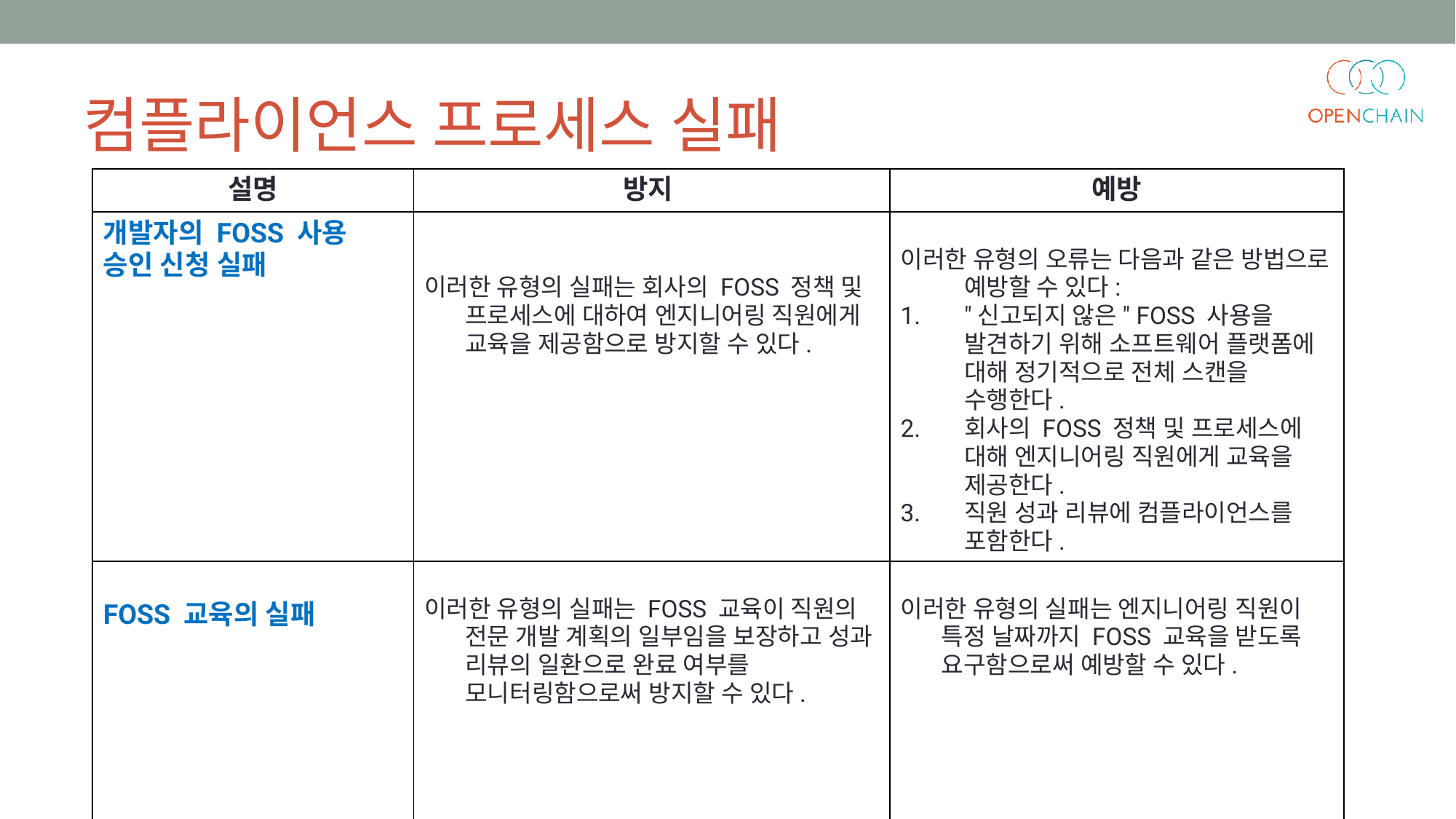

# 컴플라이언스 프로세스 실패
| 설명 | 방지 | 예방 |
| --- | --- | --- |
| 개발자의 FOSS 사용 승인 신청 실패 | 이러한 유형의 실패는 회사의 FOSS 정책 및 프로세스에 대하여 엔지니어링 직원에게 교육을 제공함으로 방지할 수 있다. | 이러한 유형의 오류는 다음과 같은 방법으로 예방할 수 있다: "신고되지 않은" FOSS 사용을 발견하기 위해 소프트웨어 플랫폼에 대해 정기적으로 전체 스캔을 수행한다. 회사의 FOSS 정책 및 프로세스에 대해 엔지니어링 직원에게 교육을 제공한다. 직원 성과 리뷰에 컴플라이언스를 포함한다. |
| FOSS 교육의 실패 | 이러한 유형의 실패는 FOSS 교육이 직원의 전문 개발 계획의 일부임을 보장하고 성과 리뷰의 일환으로 완료 여부를 모니터링함으로써 방지할 수 있다. | 이러한 유형의 실패는 엔지니어링 직원이 특정 날짜까지 FOSS 교육을 받도록 요구함으로써 예방할 수 있다. |